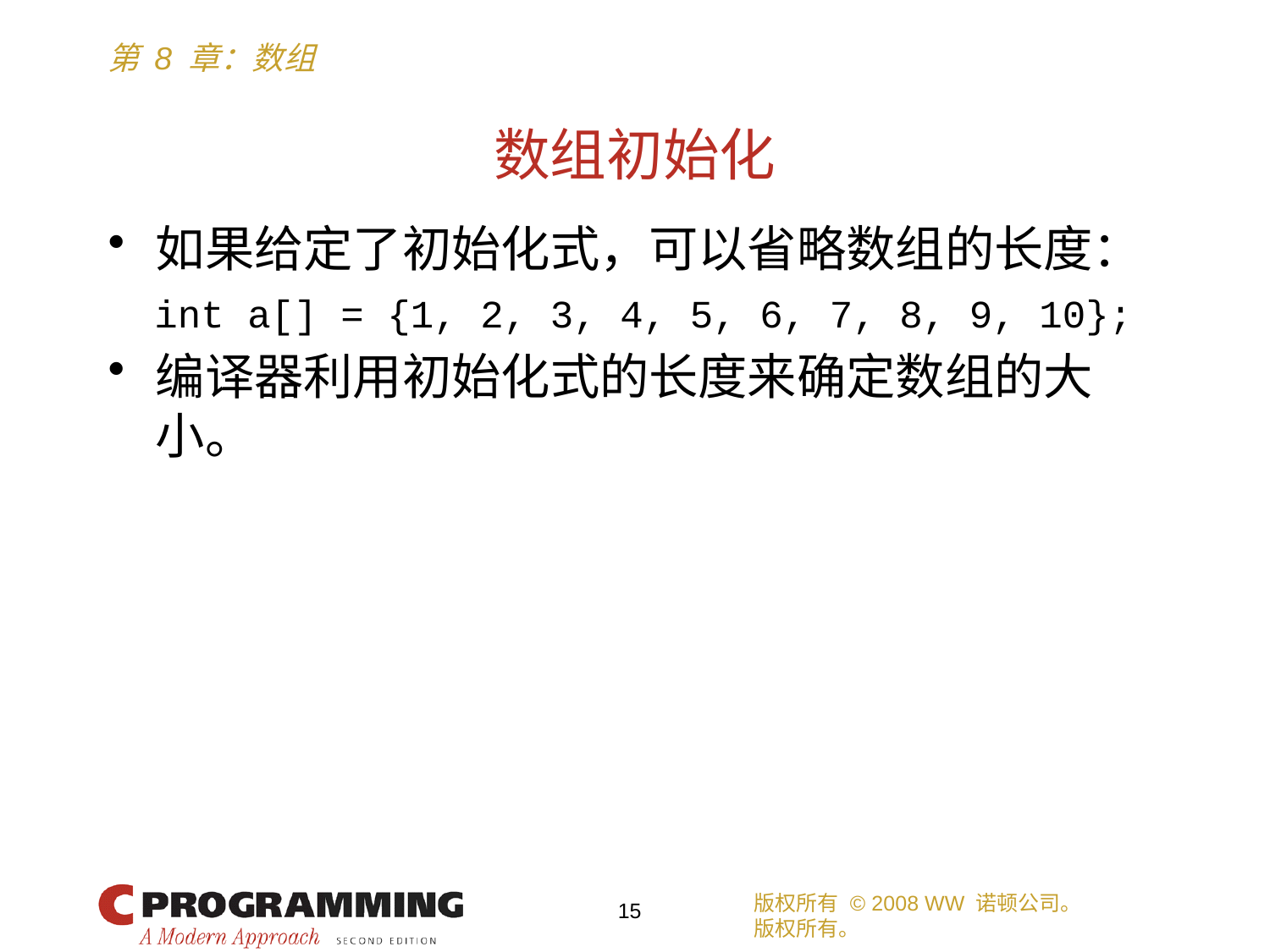

# 数组初始化
如果给定了初始化式，可以省略数组的长度：
  int a[] = {1, 2, 3, 4, 5, 6, 7, 8, 9, 10};
编译器利用初始化式的长度来确定数组的大小。
版权所有 © 2008 WW 诺顿公司。
版权所有。
15